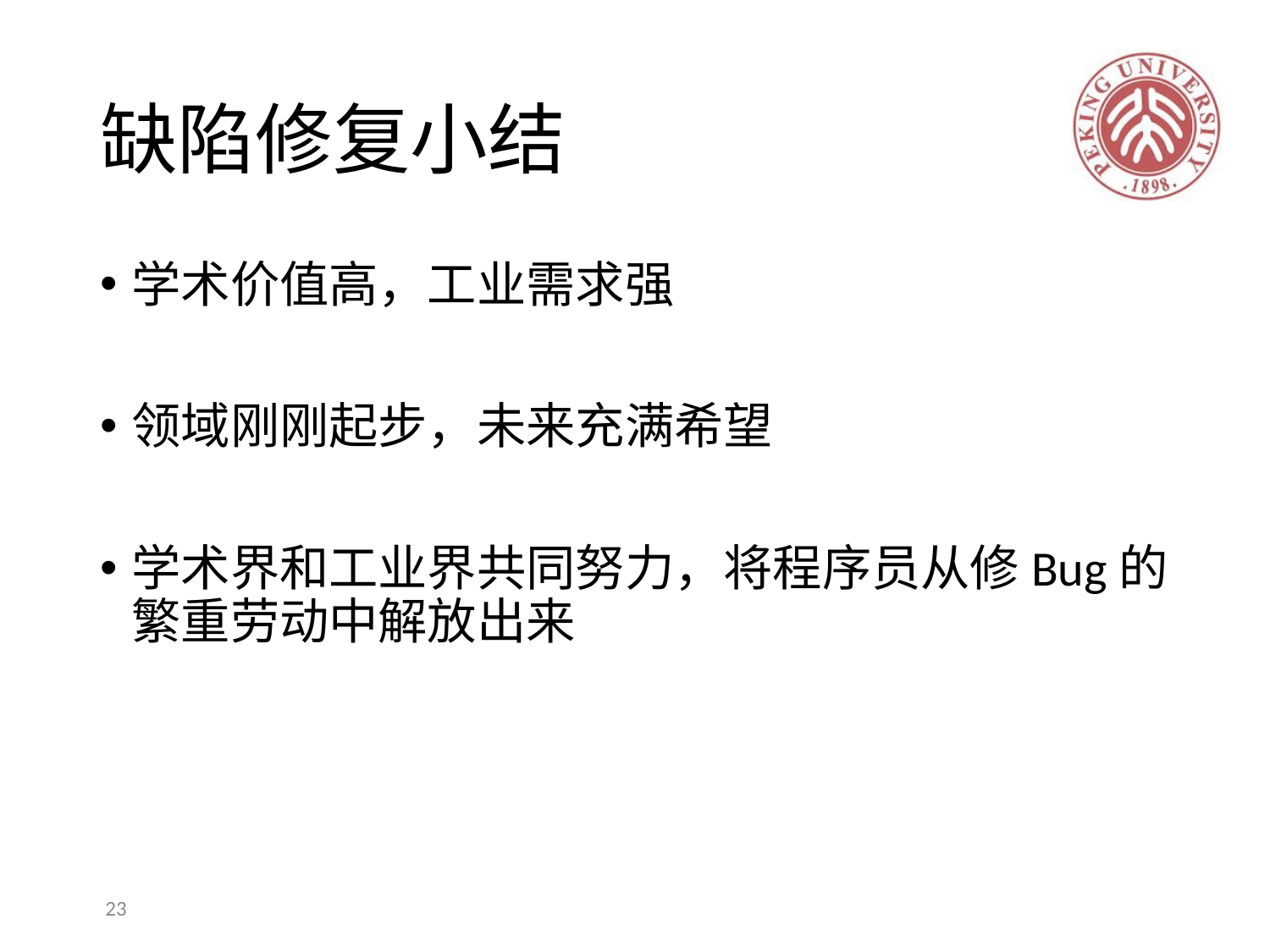

# 缺陷修复小结
学术价值高，工业需求强

领域刚刚起步，未来充满希望

学术界和工业界共同努力，将程序员从修Bug的繁重劳动中解放出来
23